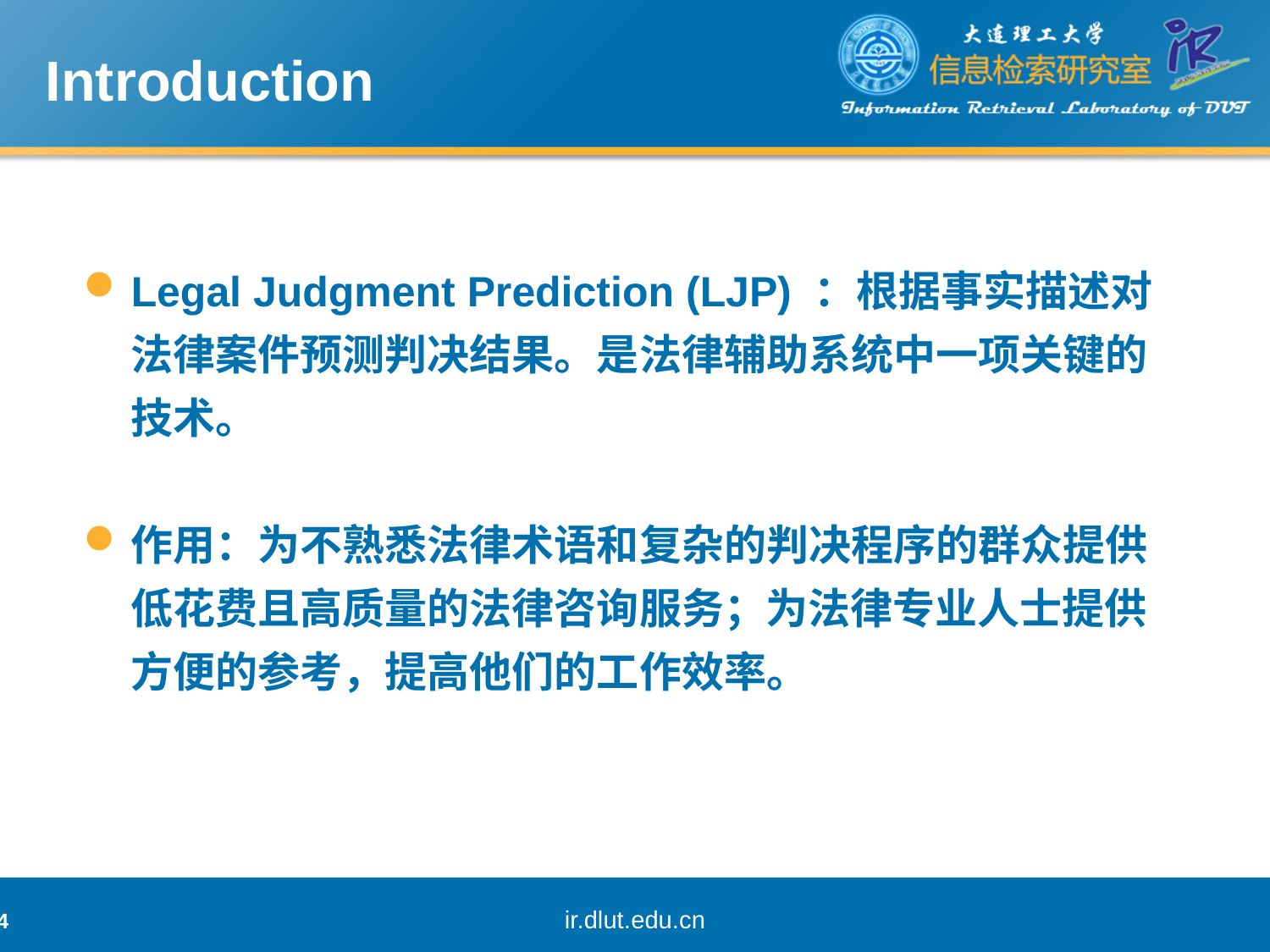

Introduction
Legal Judgment Prediction (LJP) ：根据事实描述对法律案件预测判决结果。是法律辅助系统中一项关键的技术。

作用：为不熟悉法律术语和复杂的判决程序的群众提供低花费且高质量的法律咨询服务；为法律专业人士提供方便的参考，提高他们的工作效率。